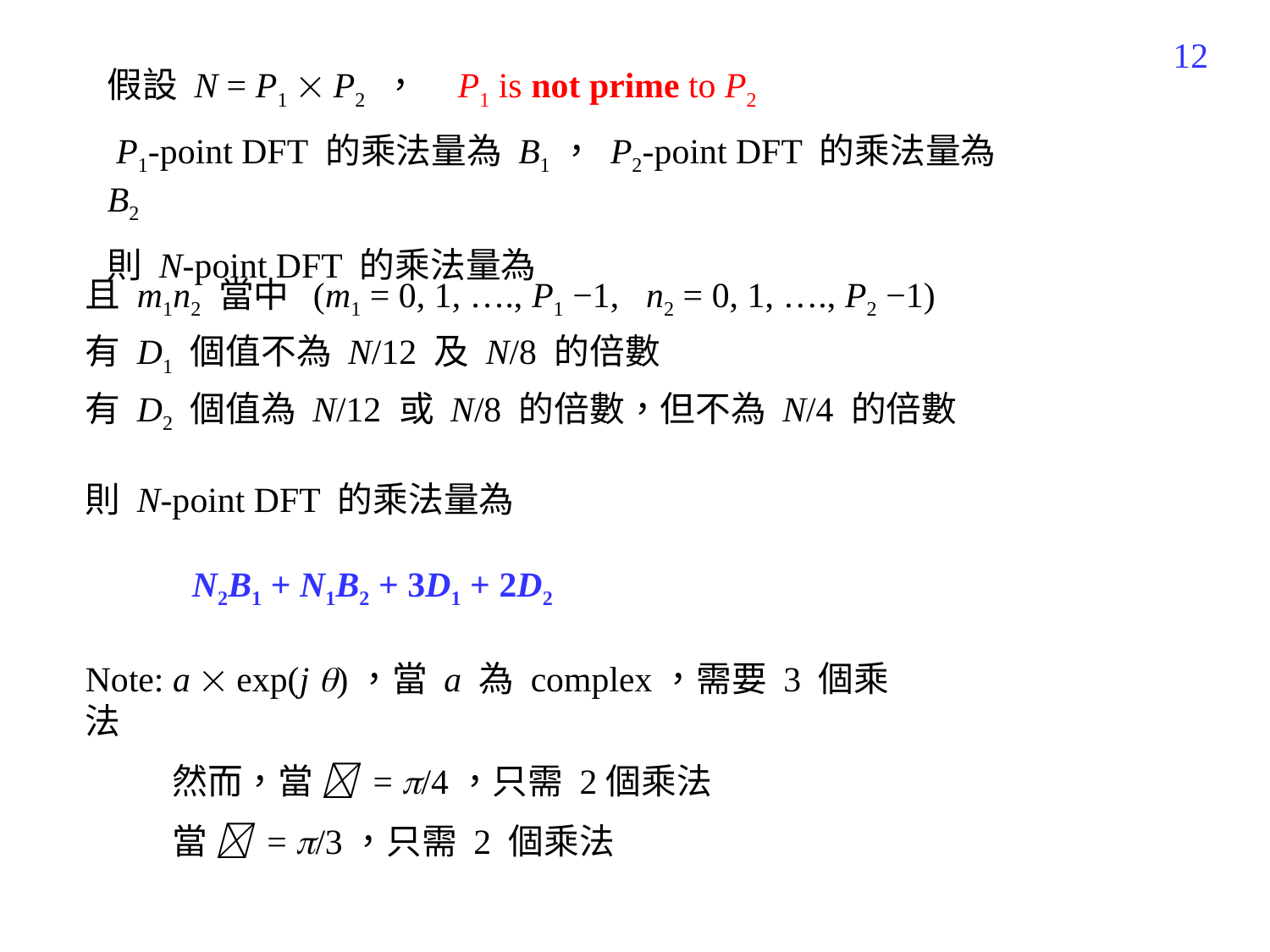

12
假設 N = P1 × P2 ，    P1 is not prime to P2
 P1-point DFT 的乘法量為 B1， P2-point DFT 的乘法量為 B2
則 N-point DFT 的乘法量為
且 m1n2 當中  (m1 = 0, 1, …., P1 −1,   n2 = 0, 1, …., P2 −1)
有 D1 個值不為 N/12 及 N/8 的倍數
有 D2 個值為 N/12 或 N/8 的倍數，但不為 N/4 的倍數

則 N-point DFT 的乘法量為

            N2B1 + N1B2 + 3D1 + 2D2
Note: a × exp(j θ)，當 a 為 complex，需要 3 個乘法
          然而，當 θ = π/4，只需 2個乘法
          當 θ = π/3，只需 2 個乘法